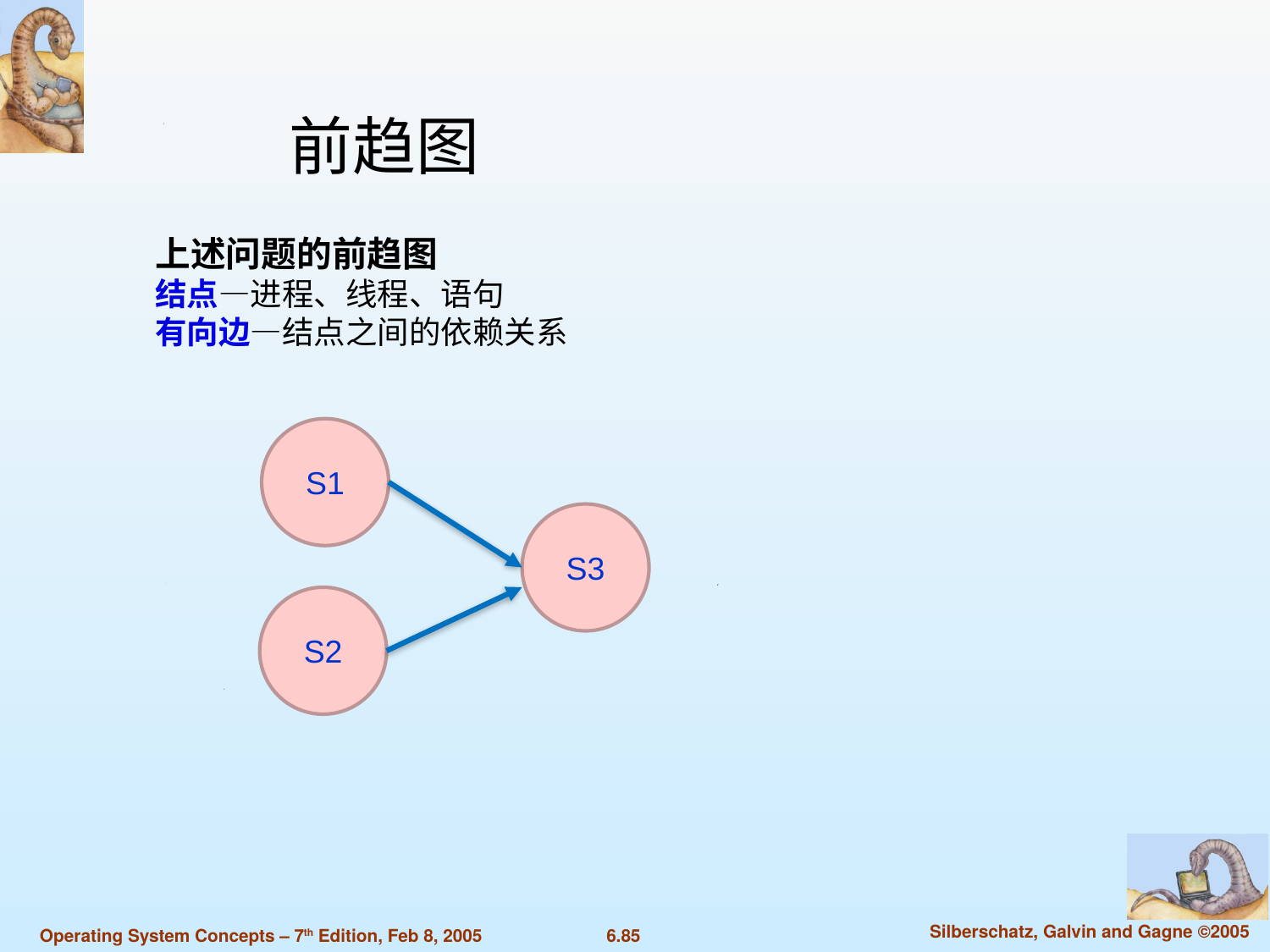

前趋图
上述问题的前趋图
结点—进程、线程、语句
有向边—结点之间的依赖关系

S1
S3
S2